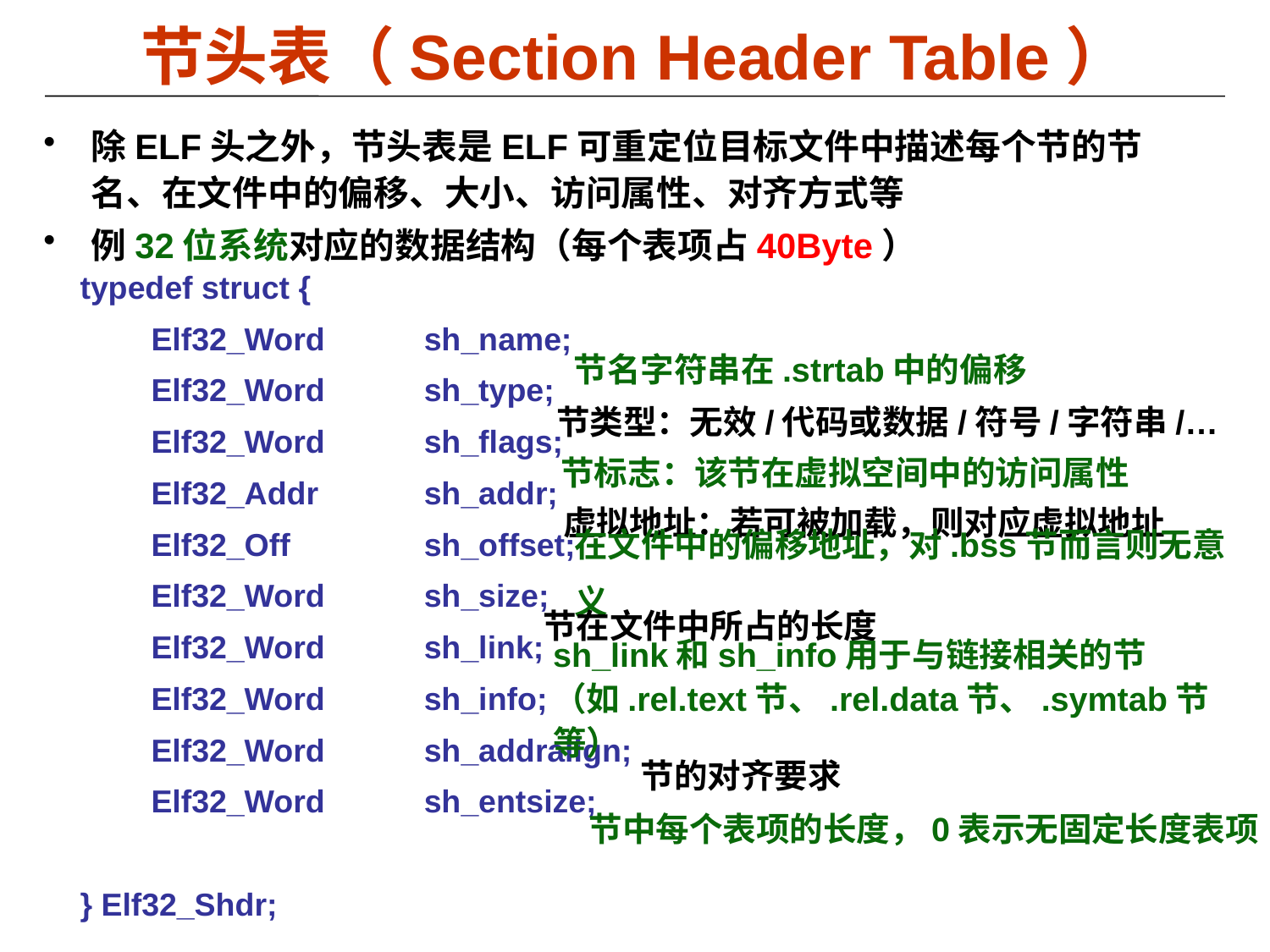

# 节头表（Section Header Table）
除ELF头之外，节头表是ELF可重定位目标文件中描述每个节的节名、在文件中的偏移、大小、访问属性、对齐方式等
例32位系统对应的数据结构（每个表项占40Byte）
typedef struct {
        Elf32_Word      	sh_name;
        Elf32_Word      	sh_type;
        Elf32_Word      	sh_flags;
        Elf32_Addr      	sh_addr;
        Elf32_Off      	sh_offset;
        Elf32_Word      	sh_size;
        Elf32_Word      	sh_link;
        Elf32_Word      	sh_info;
        Elf32_Word      	sh_addralign;
        Elf32_Word      	sh_entsize;
} Elf32_Shdr;
节名字符串在.strtab中的偏移
节类型：无效/代码或数据/符号/字符串/…
节标志：该节在虚拟空间中的访问属性
虚拟地址：若可被加载，则对应虚拟地址
在文件中的偏移地址，对.bss节而言则无意义
节在文件中所占的长度
sh_link和sh_info用于与链接相关的节（如.rel.text节、.rel.data节、.symtab节等）
节的对齐要求
节中每个表项的长度，0表示无固定长度表项